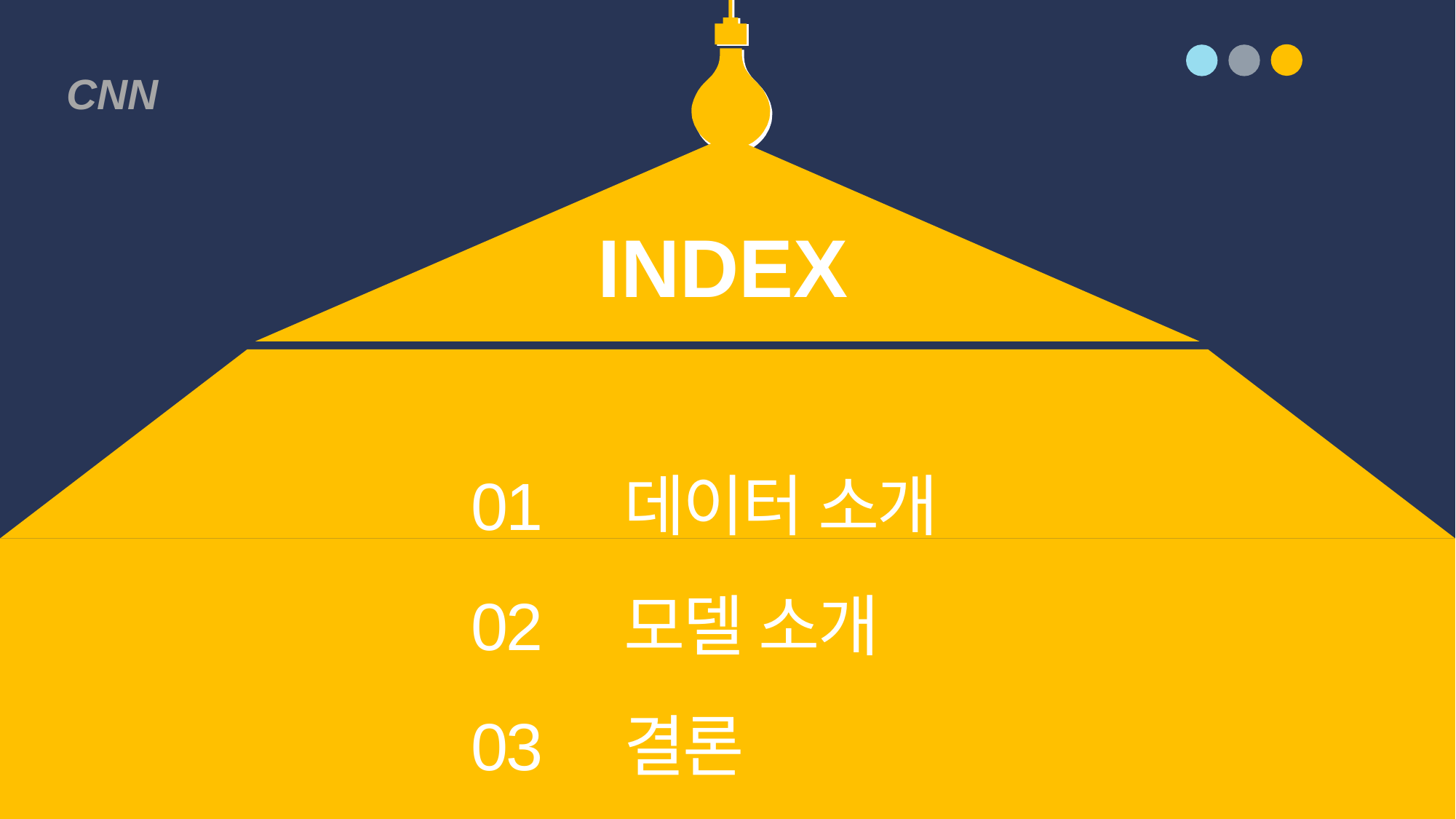

CNN

INDEX

01    데이터 소개
02    모델 소개
03    결론